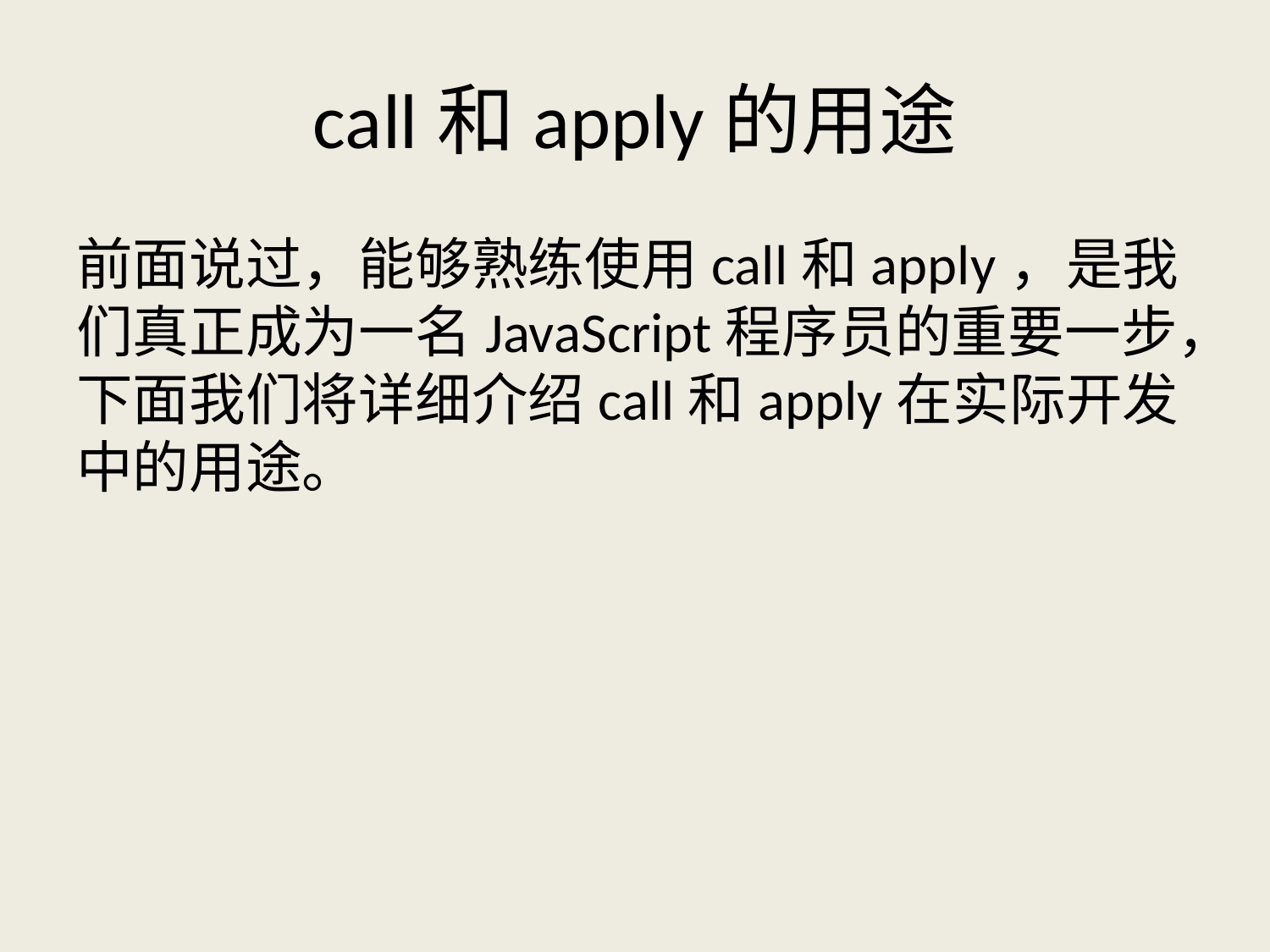

# call和apply的用途
前面说过，能够熟练使用call和apply，是我们真正成为一名JavaScript程序员的重要一步，下面我们将详细介绍call和apply在实际开发中的用途。